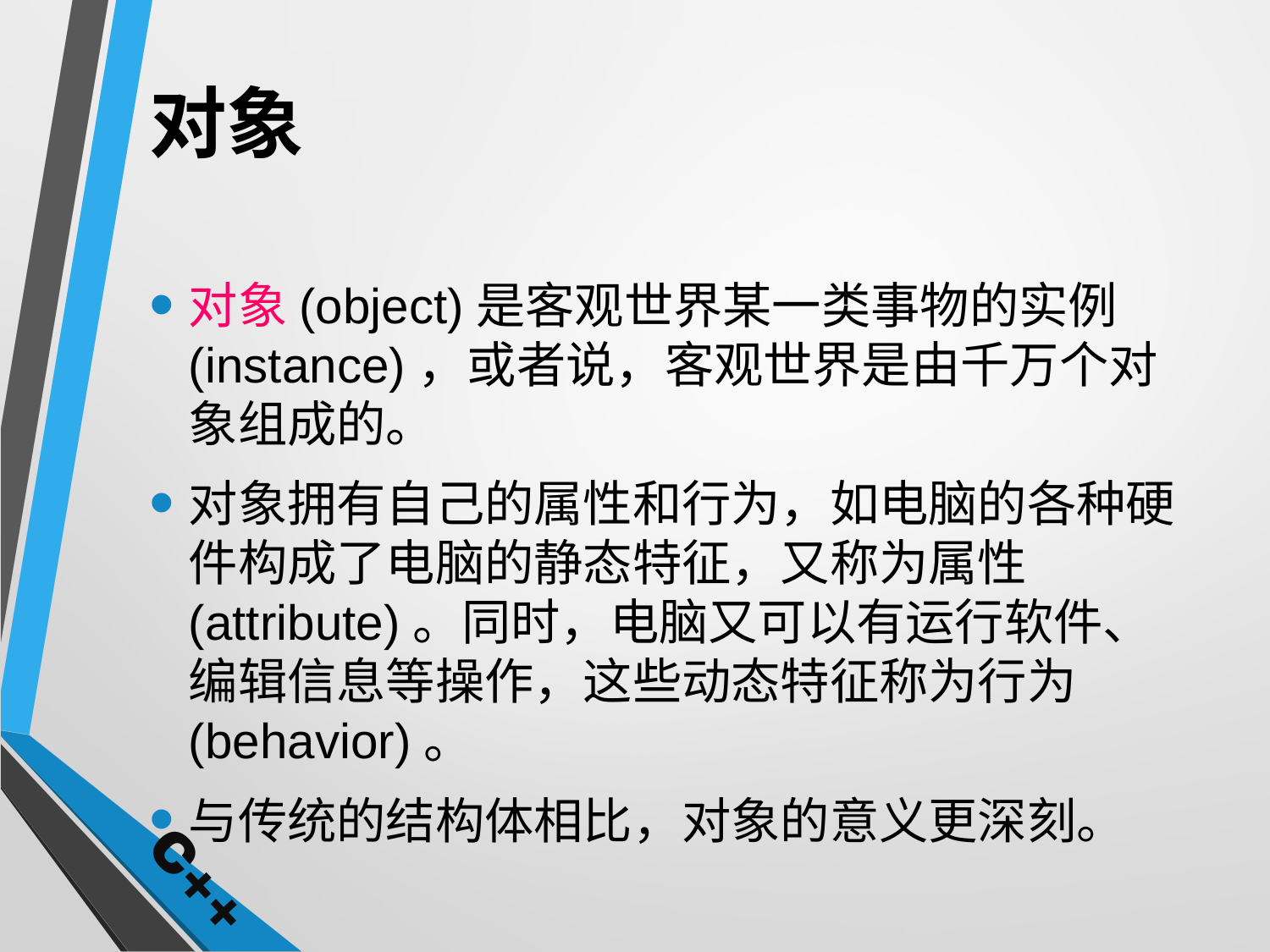

# 对象
对象(object)是客观世界某一类事物的实例(instance)，或者说，客观世界是由千万个对象组成的。
对象拥有自己的属性和行为，如电脑的各种硬件构成了电脑的静态特征，又称为属性(attribute)。同时，电脑又可以有运行软件、编辑信息等操作，这些动态特征称为行为(behavior)。
与传统的结构体相比，对象的意义更深刻。